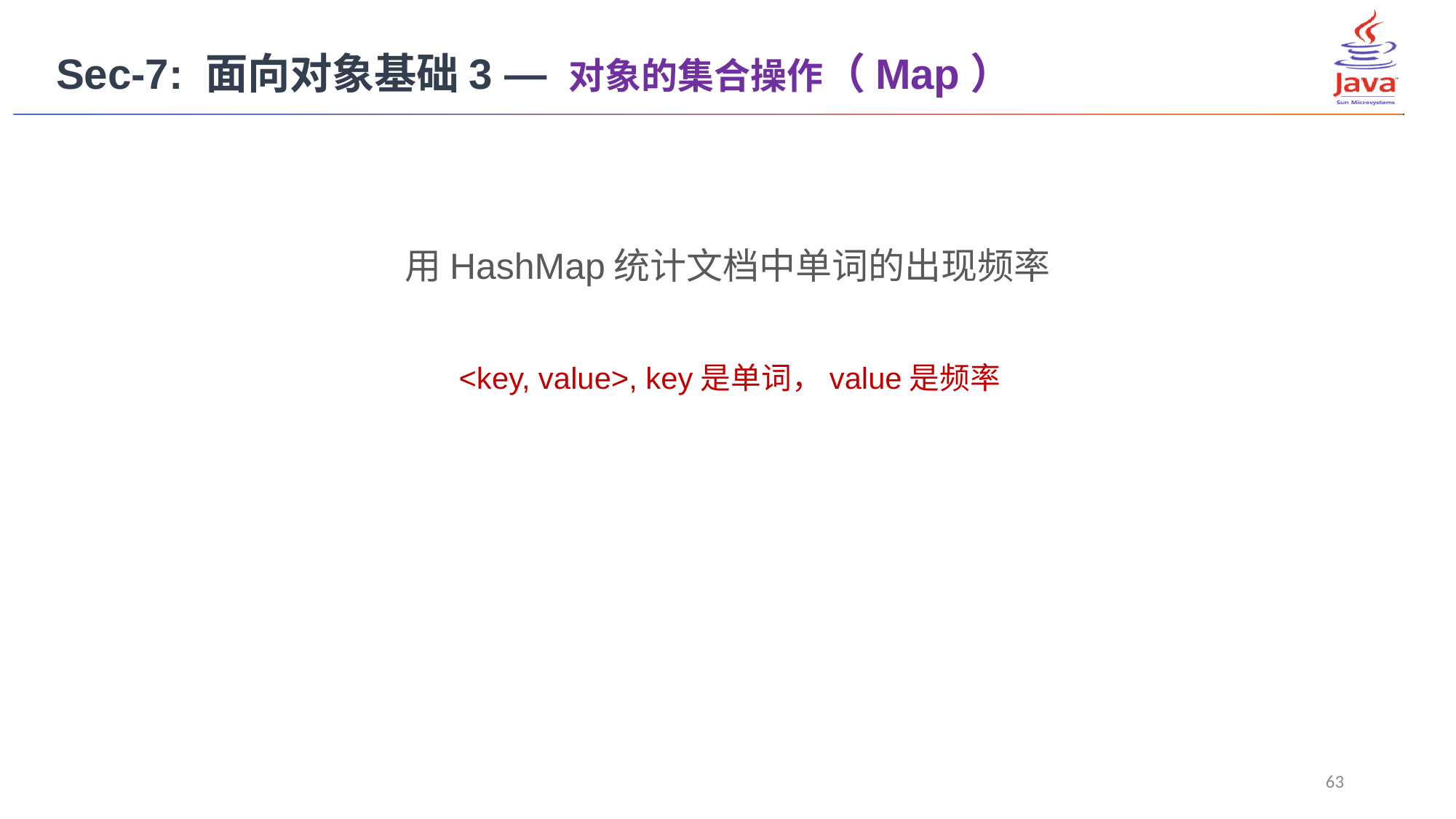

Sec-7: 面向对象基础3 — 对象的集合操作（Map）
用HashMap统计文档中单词的出现频率
<key, value>, key是单词，value是频率
63